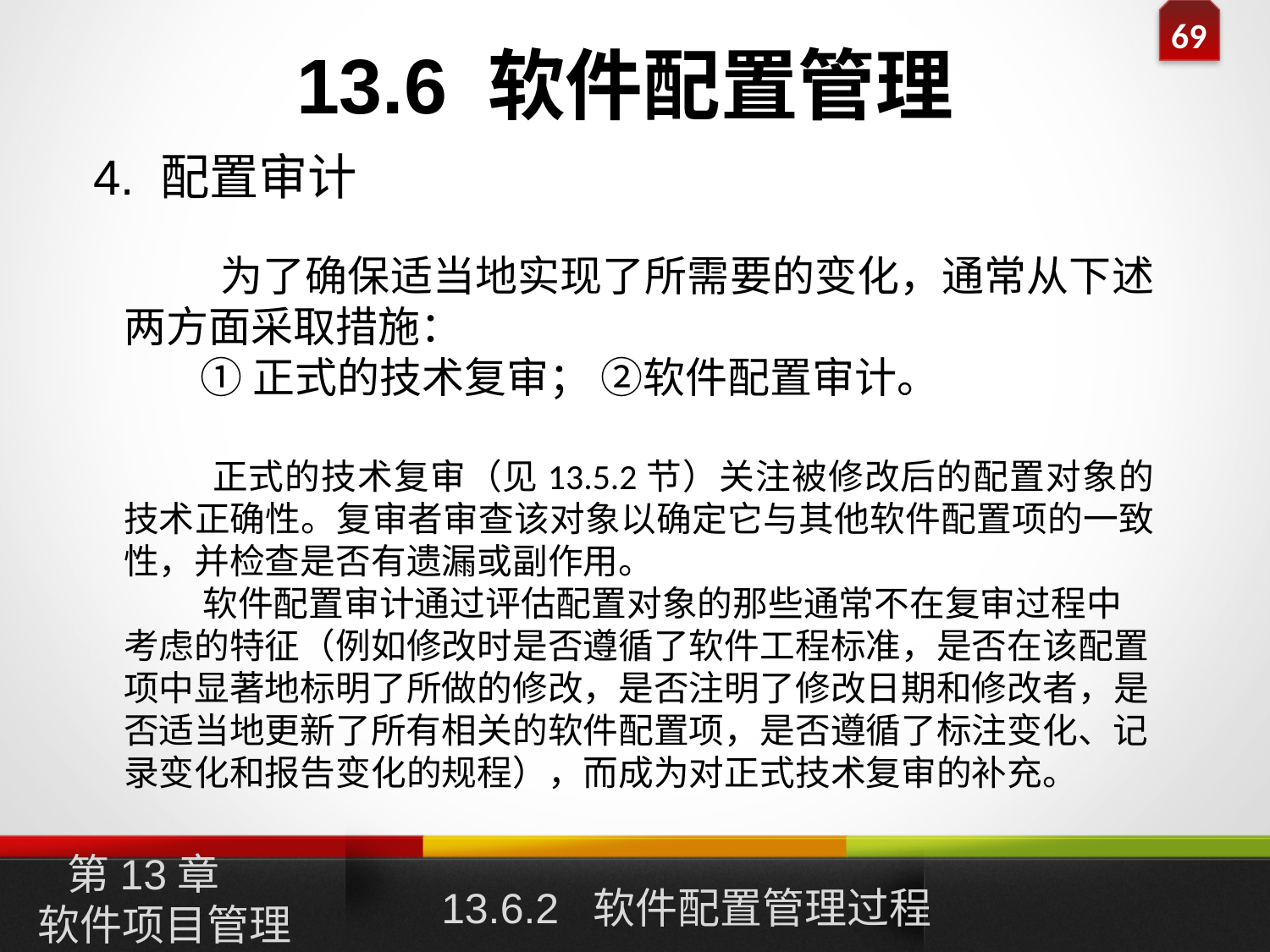

# 13.6 软件配置管理
4. 配置审计
         为了确保适当地实现了所需要的变化，通常从下述两方面采取措施：
        ①正式的技术复审； ②软件配置审计。
         正式的技术复审（见13.5.2节）关注被修改后的配置对象的技术正确性。复审者审查该对象以确定它与其他软件配置项的一致性，并检查是否有遗漏或副作用。
         软件配置审计通过评估配置对象的那些通常不在复审过程中考虑的特征（例如修改时是否遵循了软件工程标准，是否在该配置项中显著地标明了所做的修改，是否注明了修改日期和修改者，是否适当地更新了所有相关的软件配置项，是否遵循了标注变化、记录变化和报告变化的规程），而成为对正式技术复审的补充。
第13章
软件项目管理
13.6.2  软件配置管理过程